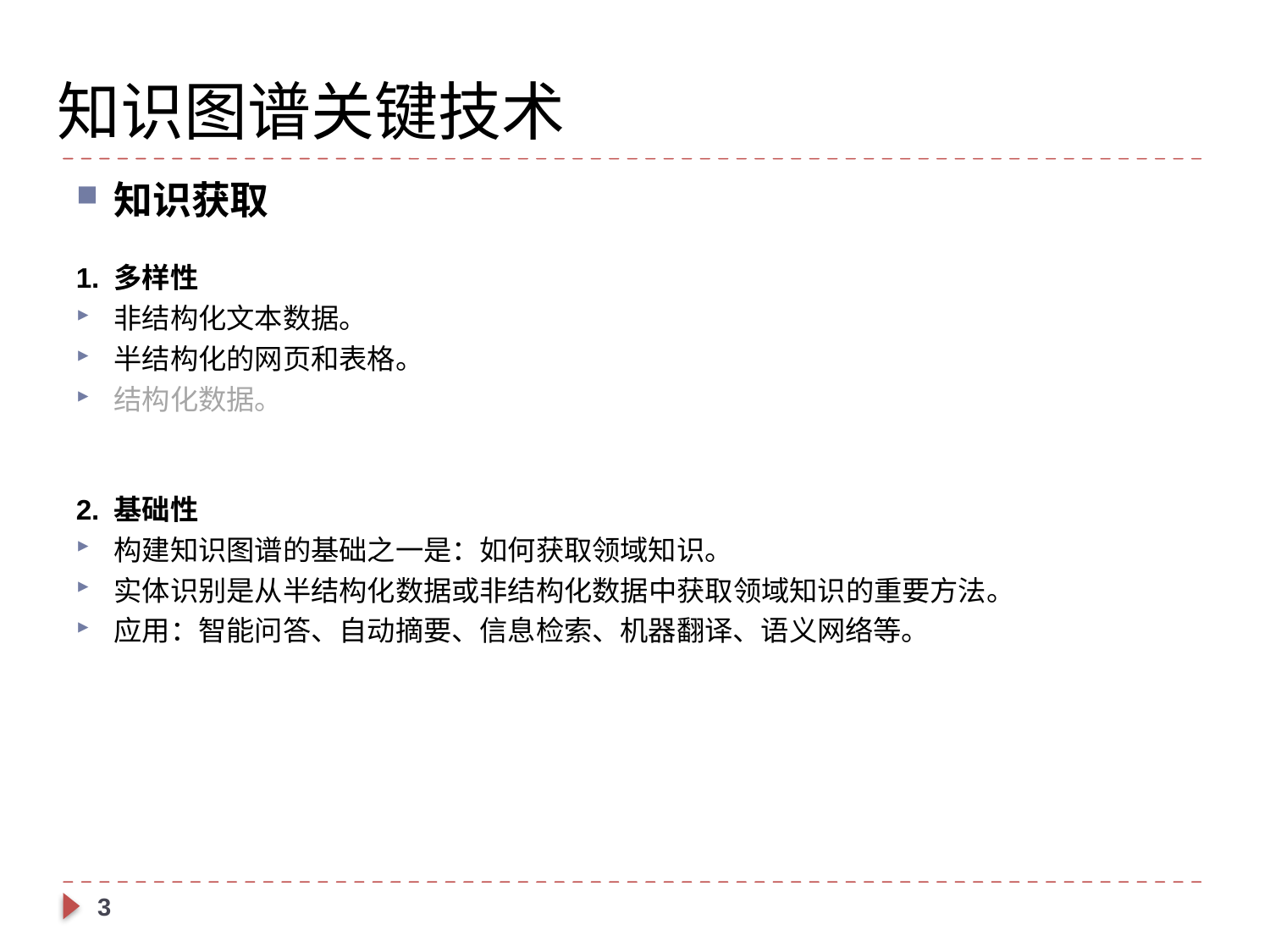

知识图谱关键技术
知识获取

1. 多样性
非结构化文本数据。
半结构化的网页和表格。
结构化数据。

2. 基础性
构建知识图谱的基础之一是：如何获取领域知识。
实体识别是从半结构化数据或非结构化数据中获取领域知识的重要方法。
应用：智能问答、自动摘要、信息检索、机器翻译、语义网络等。

3